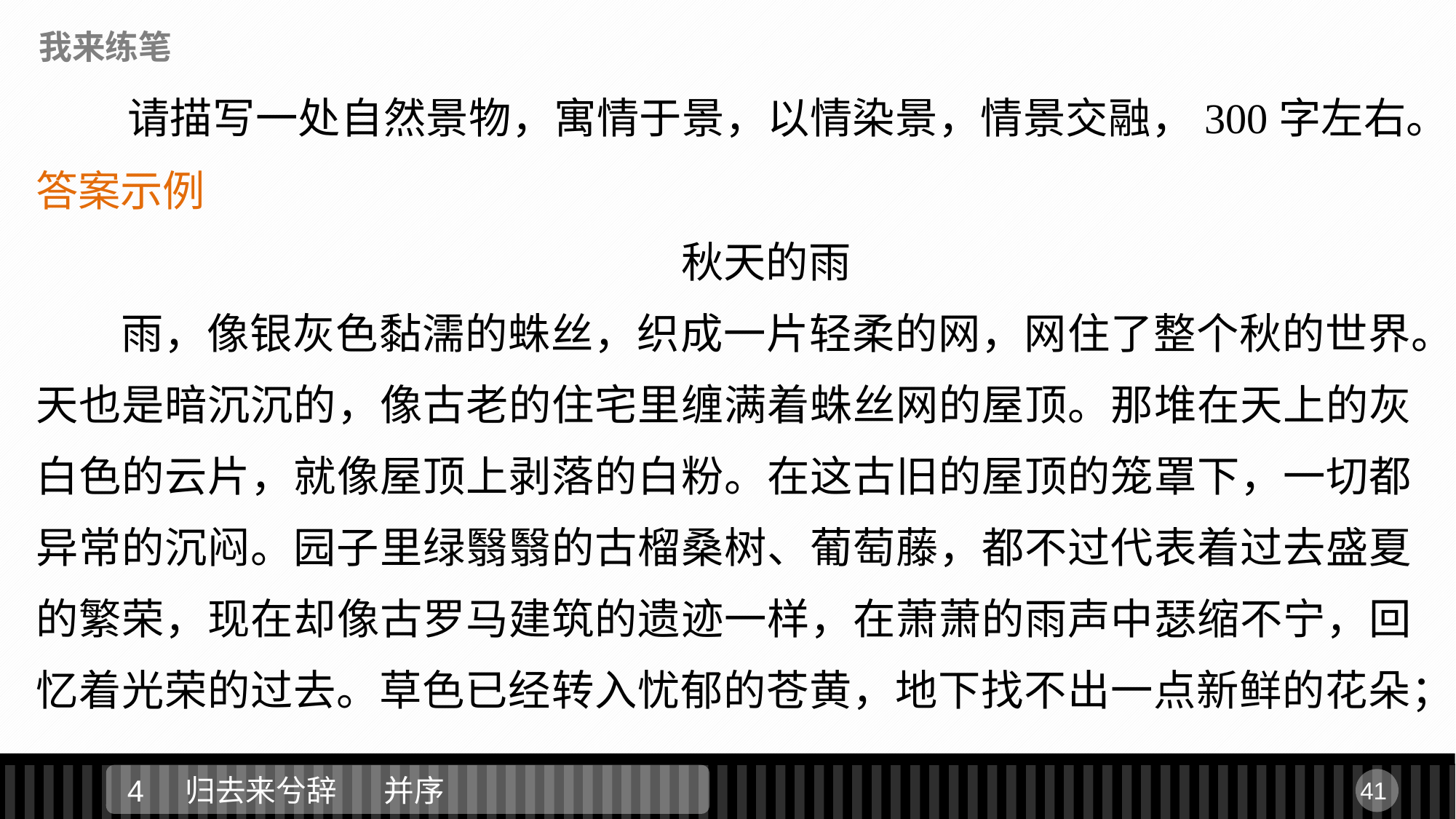

我来练笔
        请描写一处自然景物，寓情于景，以情染景，情景交融，300字左右。
答案示例
秋天的雨
雨，像银灰色黏濡的蛛丝，织成一片轻柔的网，网住了整个秋的世界。天也是暗沉沉的，像古老的住宅里缠满着蛛丝网的屋顶。那堆在天上的灰白色的云片，就像屋顶上剥落的白粉。在这古旧的屋顶的笼罩下，一切都异常的沉闷。园子里绿翳翳的古榴桑树、葡萄藤，都不过代表着过去盛夏的繁荣，现在却像古罗马建筑的遗迹一样，在萧萧的雨声中瑟缩不宁，回忆着光荣的过去。草色已经转入忧郁的苍黄，地下找不出一点新鲜的花朵；